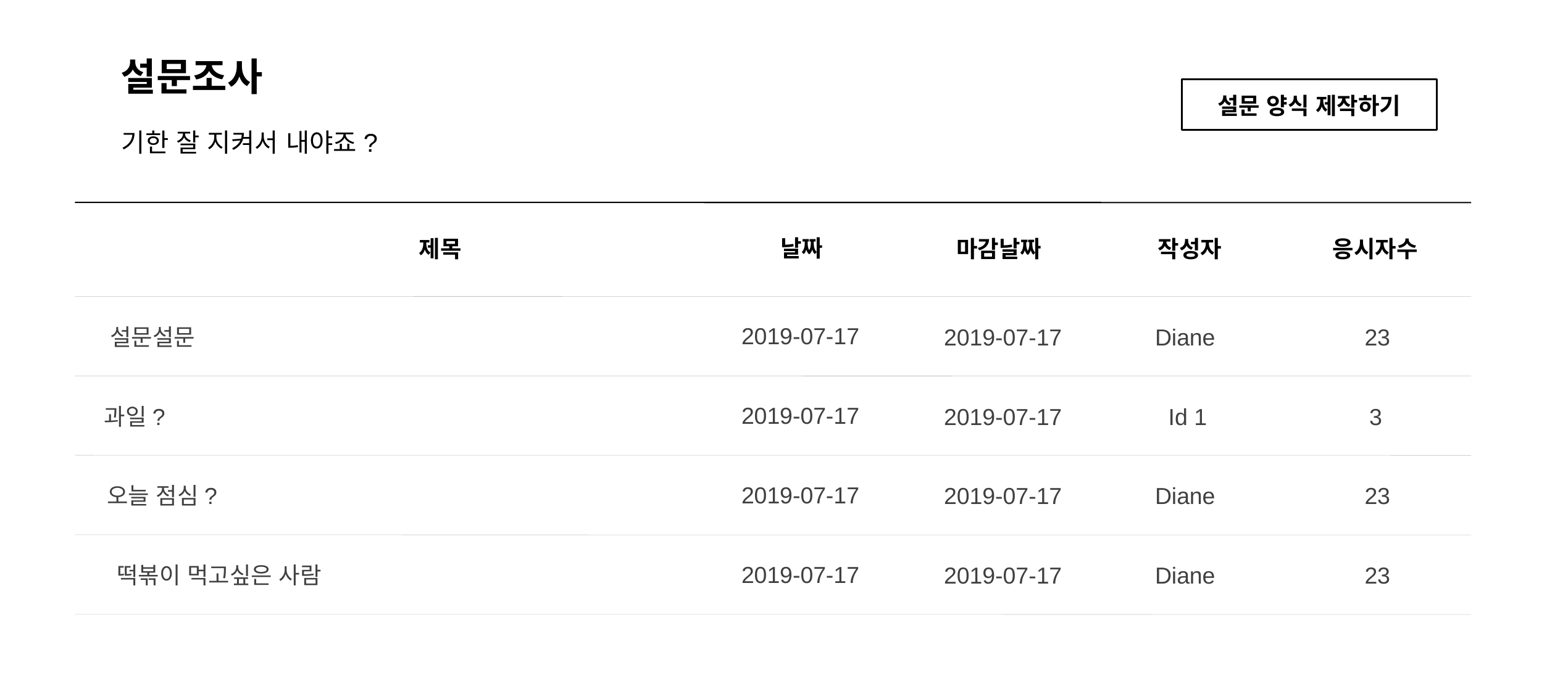

# 설문조사
설문 양식 제작하기
기한 잘 지켜서 내야죠?
날짜
제목
마감날짜
작성자
응시자수
2019-07-17
설문설문
2019-07-17
Diane
23
2019-07-17
과일?
2019-07-17
Id 1
3
2019-07-17
오늘 점심?
2019-07-17
Diane
23
2019-07-17
떡볶이 먹고싶은 사람
2019-07-17
Diane
23